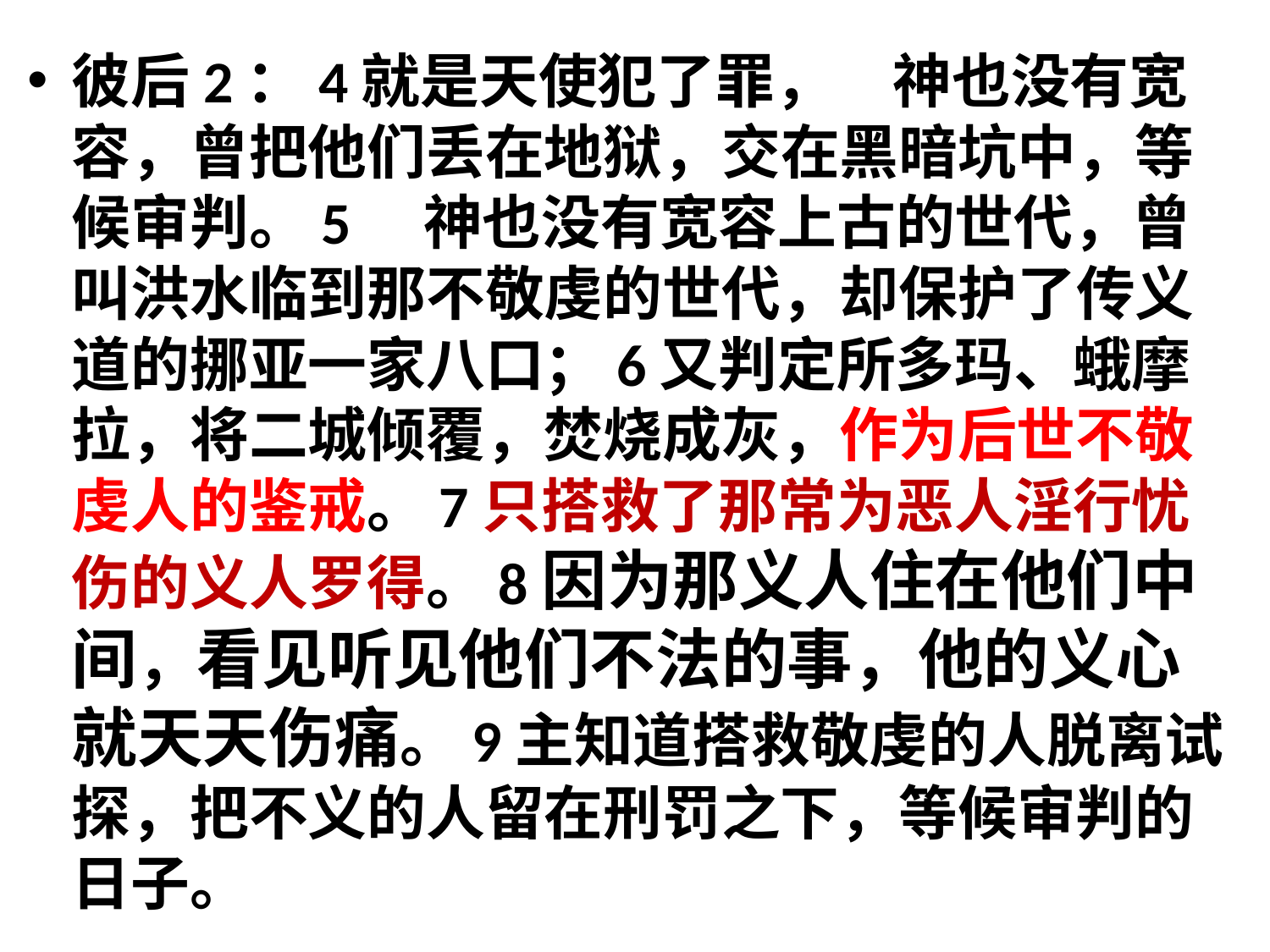

彼后2：4就是天使犯了罪，　神也没有宽容，曾把他们丢在地狱，交在黑暗坑中，等候审判。5　神也没有宽容上古的世代，曾叫洪水临到那不敬虔的世代，却保护了传义道的挪亚一家八口；6又判定所多玛、蛾摩拉，将二城倾覆，焚烧成灰，作为后世不敬虔人的鉴戒。7只搭救了那常为恶人淫行忧伤的义人罗得。8因为那义人住在他们中间，看见听见他们不法的事，他的义心就天天伤痛。9主知道搭救敬虔的人脱离试探，把不义的人留在刑罚之下，等候审判的日子。